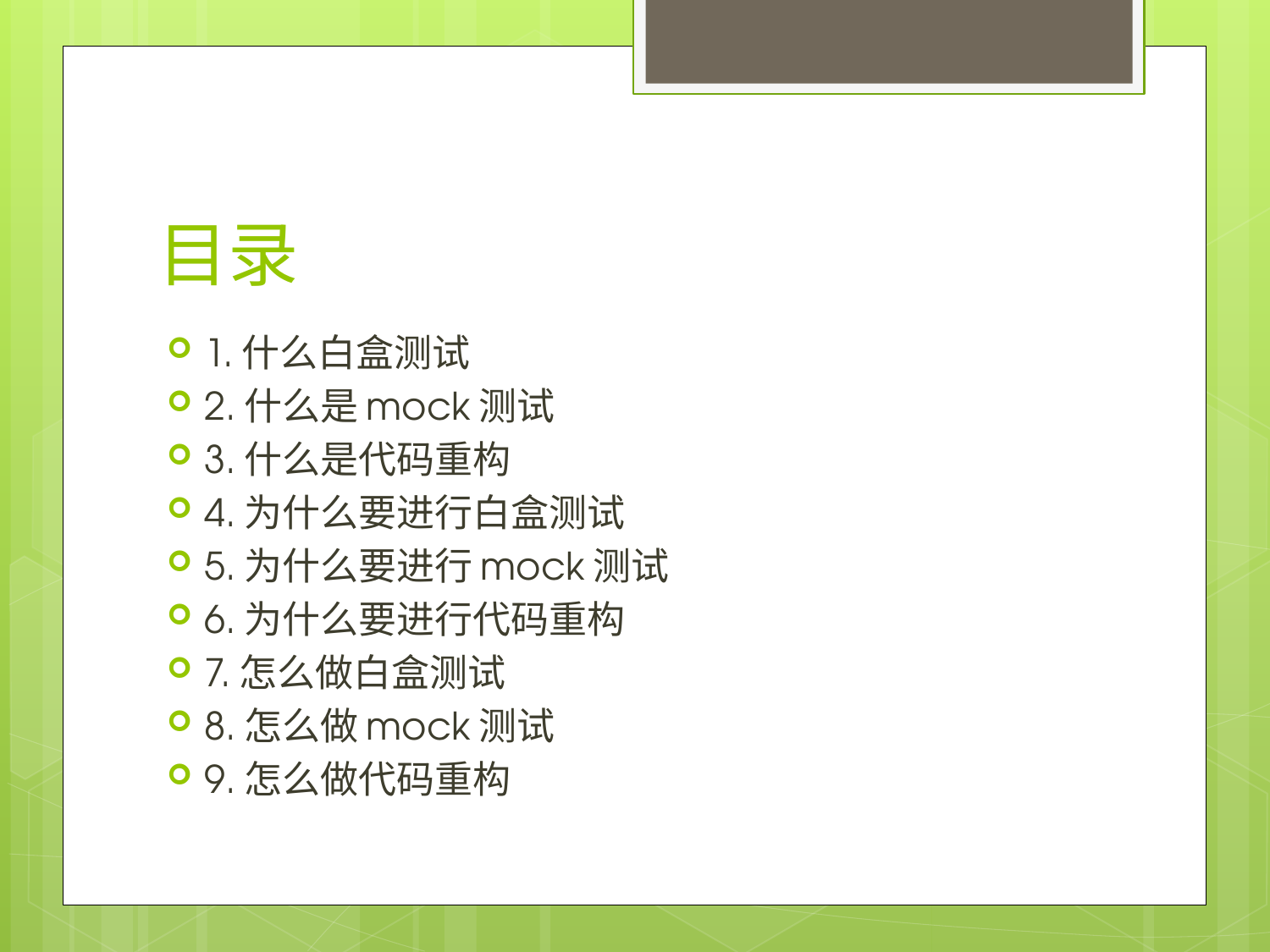

# 目录
1.什么白盒测试
2.什么是mock测试
3.什么是代码重构
4.为什么要进行白盒测试
5.为什么要进行mock测试
6.为什么要进行代码重构
7.怎么做白盒测试
8.怎么做mock测试
9.怎么做代码重构